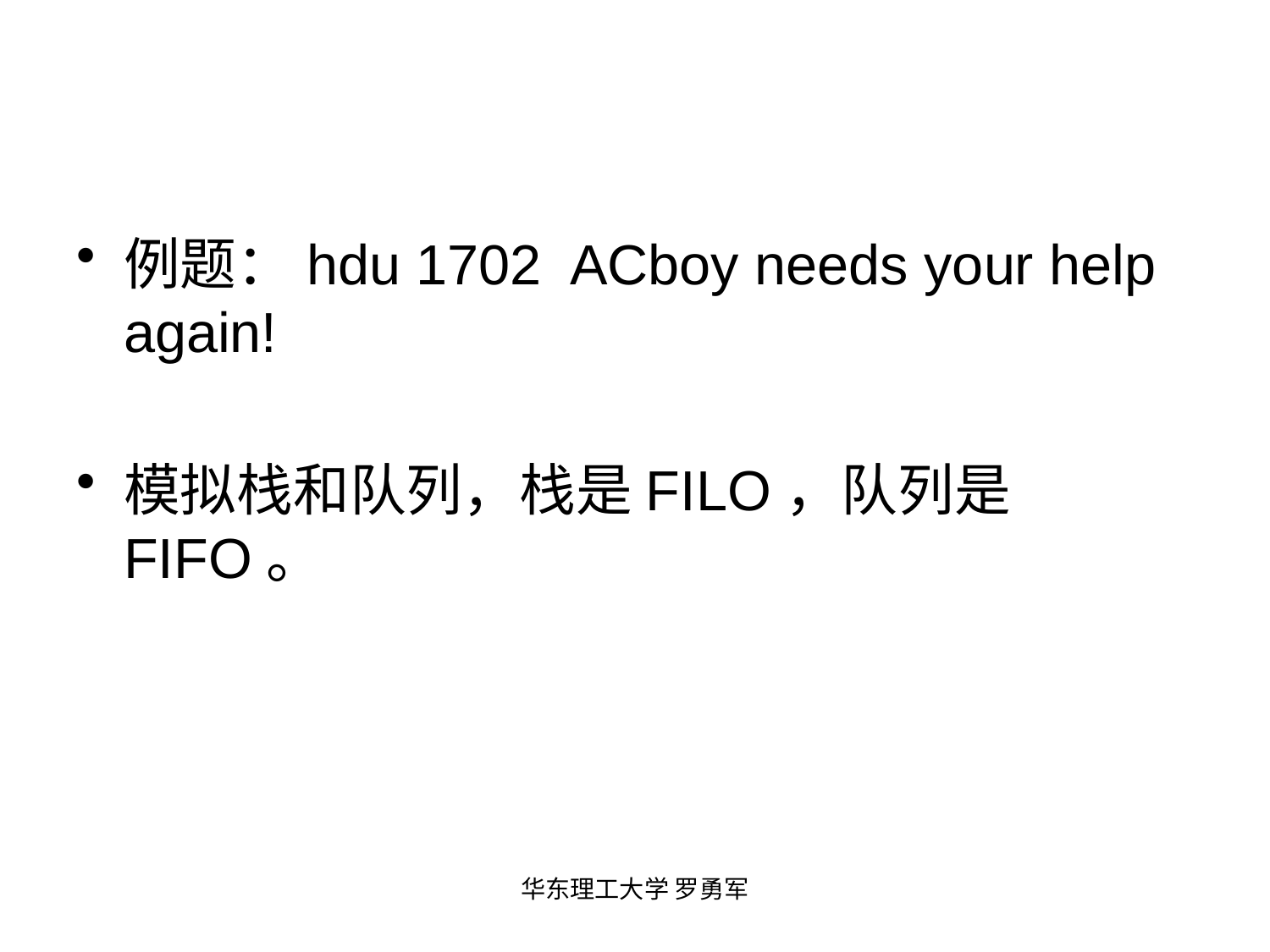

例题：hdu 1702  ACboy needs your help again!

模拟栈和队列，栈是FILO，队列是FIFO。
华东理工大学 罗勇军